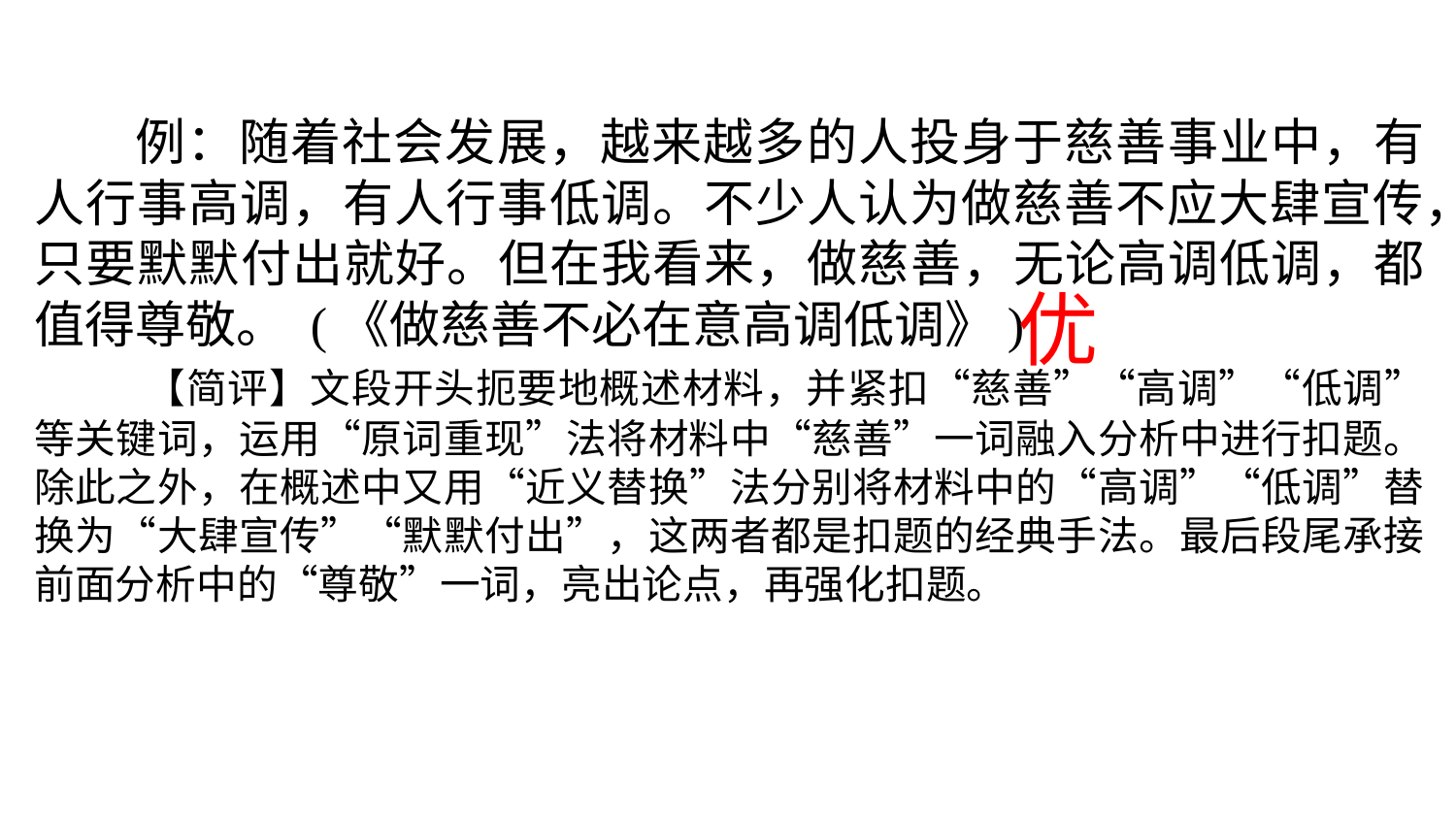

例：随着社会发展，越来越多的人投身于慈善事业中，有人行事高调，有人行事低调。不少人认为做慈善不应大肆宣传，只要默默付出就好。但在我看来，做慈善，无论高调低调，都值得尊敬。 (《做慈善不必在意高调低调》)
        【简评】文段开头扼要地概述材料，并紧扣“慈善”“高调”“低调”等关键词，运用“原词重现”法将材料中“慈善”一词融入分析中进行扣题。除此之外，在概述中又用“近义替换”法分别将材料中的“高调”“低调”替换为“大肆宣传”“默默付出”，这两者都是扣题的经典手法。最后段尾承接前面分析中的“尊敬”一词，亮出论点，再强化扣题。
优